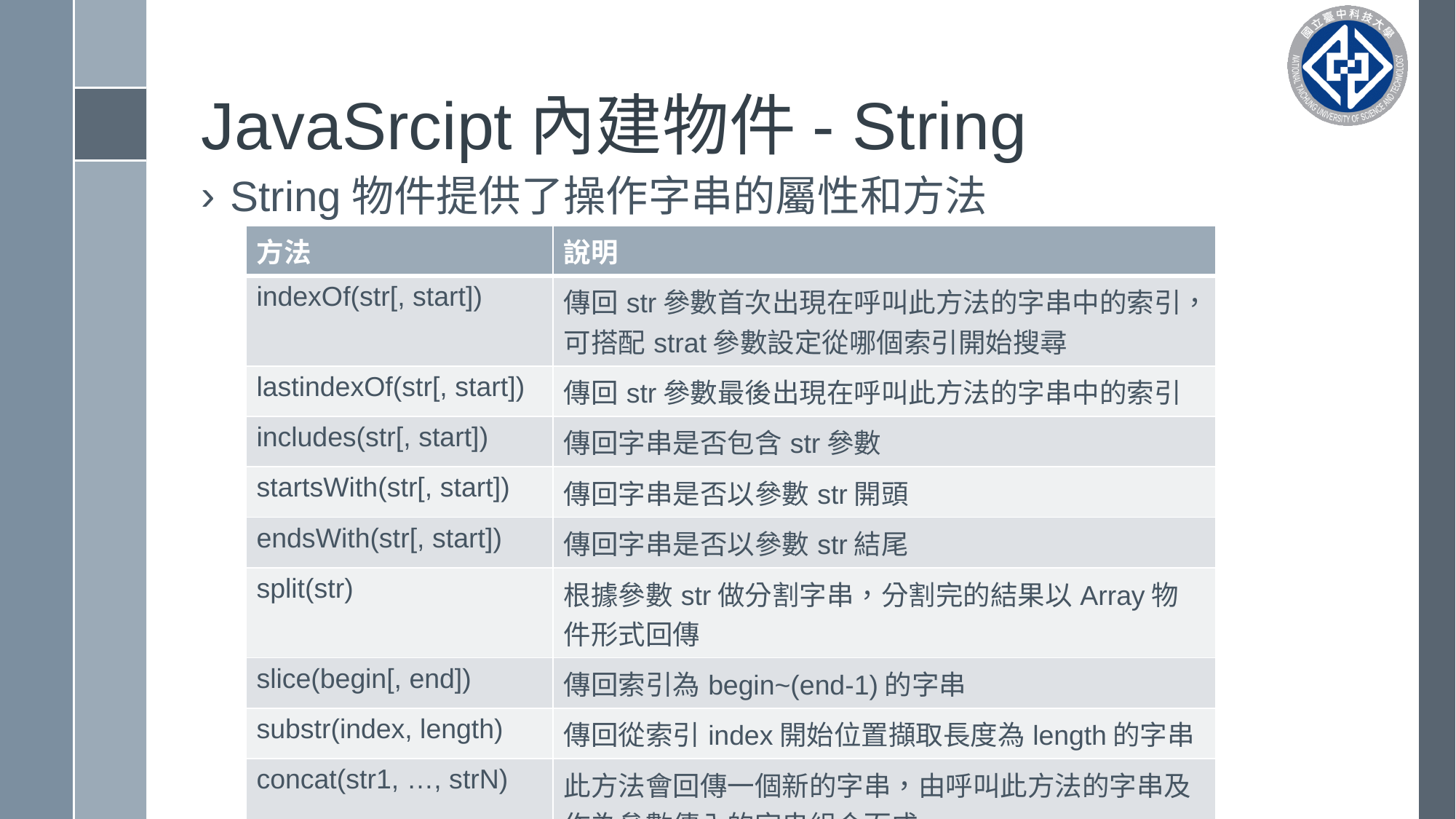

# JavaSrcipt內建物件- String
String物件提供了操作字串的屬性和方法

| 方法 | 說明 |
| --- | --- |
| indexOf(str[, start]) | 傳回str參數首次出現在呼叫此方法的字串中的索引，可搭配strat參數設定從哪個索引開始搜尋 |
| lastindexOf(str[, start]) | 傳回str參數最後出現在呼叫此方法的字串中的索引 |
| includes(str[, start]) | 傳回字串是否包含str參數 |
| startsWith(str[, start]) | 傳回字串是否以參數str開頭 |
| endsWith(str[, start]) | 傳回字串是否以參數str結尾 |
| split(str) | 根據參數str做分割字串，分割完的結果以Array物件形式回傳 |
| slice(begin[, end]) | 傳回索引為begin~(end-1)的字串 |
| substr(index, length) | 傳回從索引index開始位置擷取長度為length的字串 |
| concat(str1, …, strN) | 此方法會回傳一個新的字串，由呼叫此方法的字串及作為參數傳入的字串組合而成 |
| repeat(count) | 傳回將字串重複count的結果 |